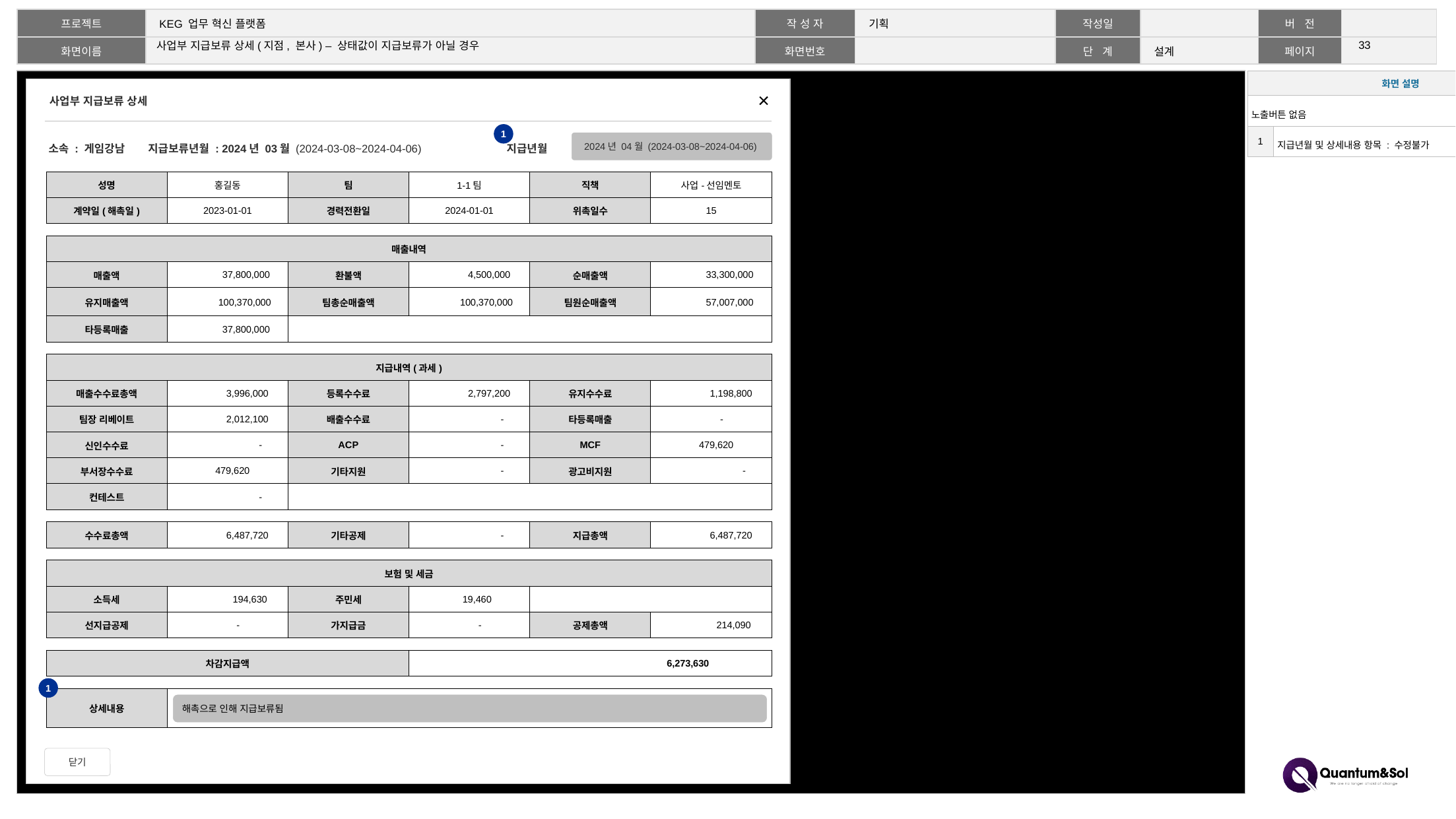

33

# 사업부 지급보류 상세(지점, 본사) – 상태값이 지급보류가 아닐 경우
| 화면 설명 |  |
| --- | --- |
| 노출버튼 없음 |  |
| 1 | 지급년월 및 상세내용 항목 : 수정불가 |
사업부 지급보류 상세
1
소속 : 게임강남
지급보류년월 : 2024년 03월 (2024-03-08~2024-04-06)
지급년월
2024년 04월 (2024-03-08~2024-04-06)
| 성명 | 홍길동 | 팀 | 1-1팀 | 직책 | 사업-선임멘토 |
| --- | --- | --- | --- | --- | --- |
| 계약일(해촉일) | 2023-01-01 | 경력전환일 | 2024-01-01 | 위촉일수 | 15 |
|  |  |  |  |  |  |
| 매출내역 |  |  |  |  |  |
| 매출액 | 37,800,000 | 환불액 | 4,500,000 | 순매출액 | 33,300,000 |
| 유지매출액 | 100,370,000 | 팀총순매출액 | 100,370,000 | 팀원순매출액 | 57,007,000 |
| 타등록매출 | 37,800,000 |  |  |  |  |
|  |  |  |  |  |  |
| 지급내역(과세) |  |  |  |  |  |
| 매출수수료총액 | 3,996,000 | 등록수수료 | 2,797,200 | 유지수수료 | 1,198,800 |
| 팀장 리베이트 | 2,012,100 | 배출수수료 | - | 타등록매출 | - |
| 신인수수료 | - | ACP | - | MCF | 479,620 |
| 부서장수수료 | 479,620 | 기타지원 | - | 광고비지원 | - |
| 컨테스트 | - |  |  |  |  |
|  |  |  |  |  |  |
| 수수료총액 | 6,487,720 | 기타공제 | - | 지급총액 | 6,487,720 |
|  |  |  |  |  |  |
| 보험 및 세금 |  |  |  |  |  |
| 소득세 | 194,630 | 주민세 | 19,460 |  |  |
| 선지급공제 | - | 가지급금 | - | 공제총액 | 214,090 |
|  |  |  |  |  |  |
| 차감지급액 |  |  | 6,273,630 |  |  |
|  |  |  |  |  |  |
| 상세내용 |  |  |  |  |  |
1
  해촉으로 인해 지급보류됨
닫기